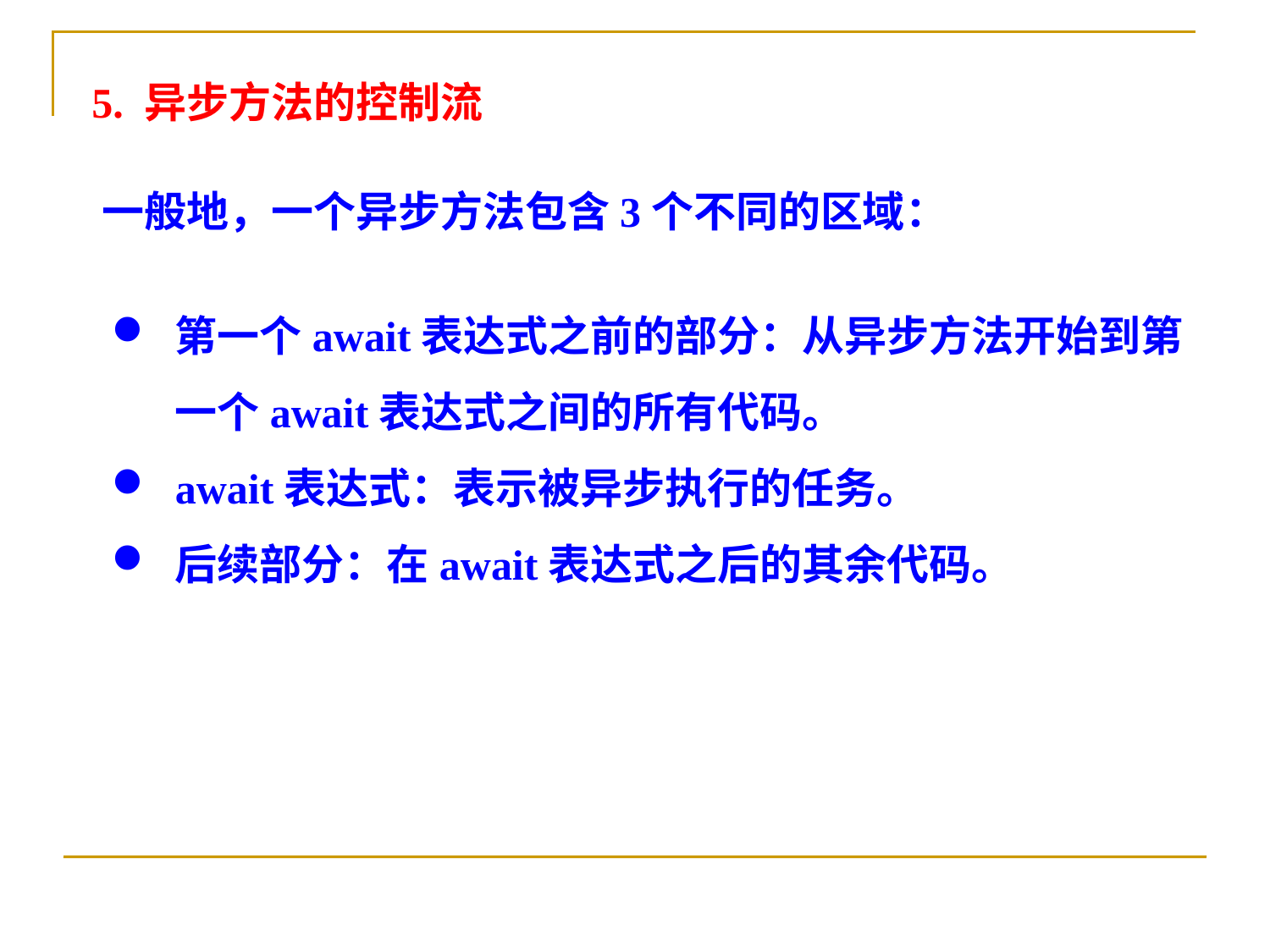

5. 异步方法的控制流
一般地，一个异步方法包含3个不同的区域：
第一个await表达式之前的部分：从异步方法开始到第一个await表达式之间的所有代码。
await表达式：表示被异步执行的任务。
后续部分：在await表达式之后的其余代码。